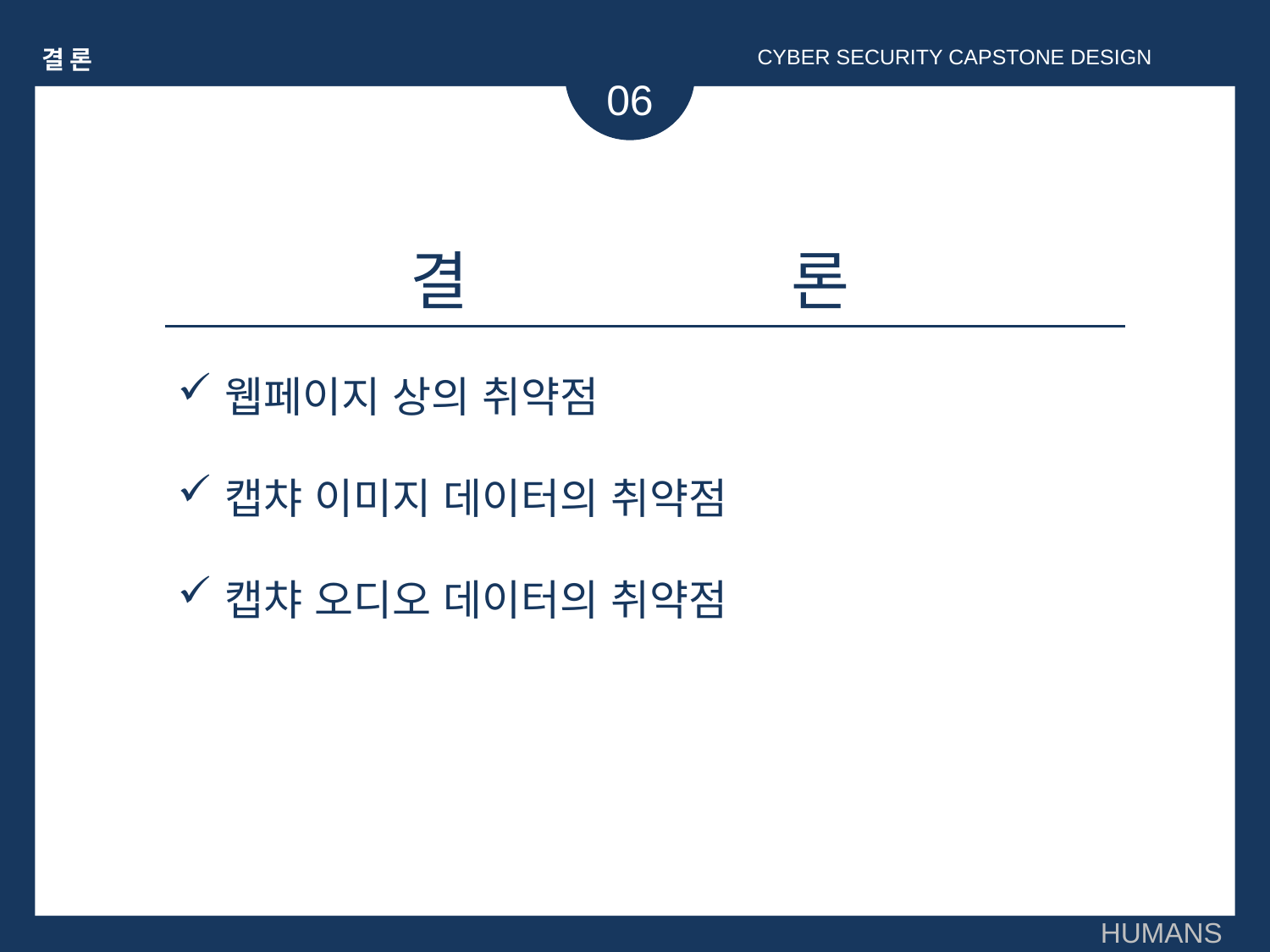

CYBER SECURITY CAPSTONE DESIGN
결론
06

결			론
웹페이지 상의 취약점

캡챠 이미지 데이터의 취약점

캡챠 오디오 데이터의 취약점
HUMANS